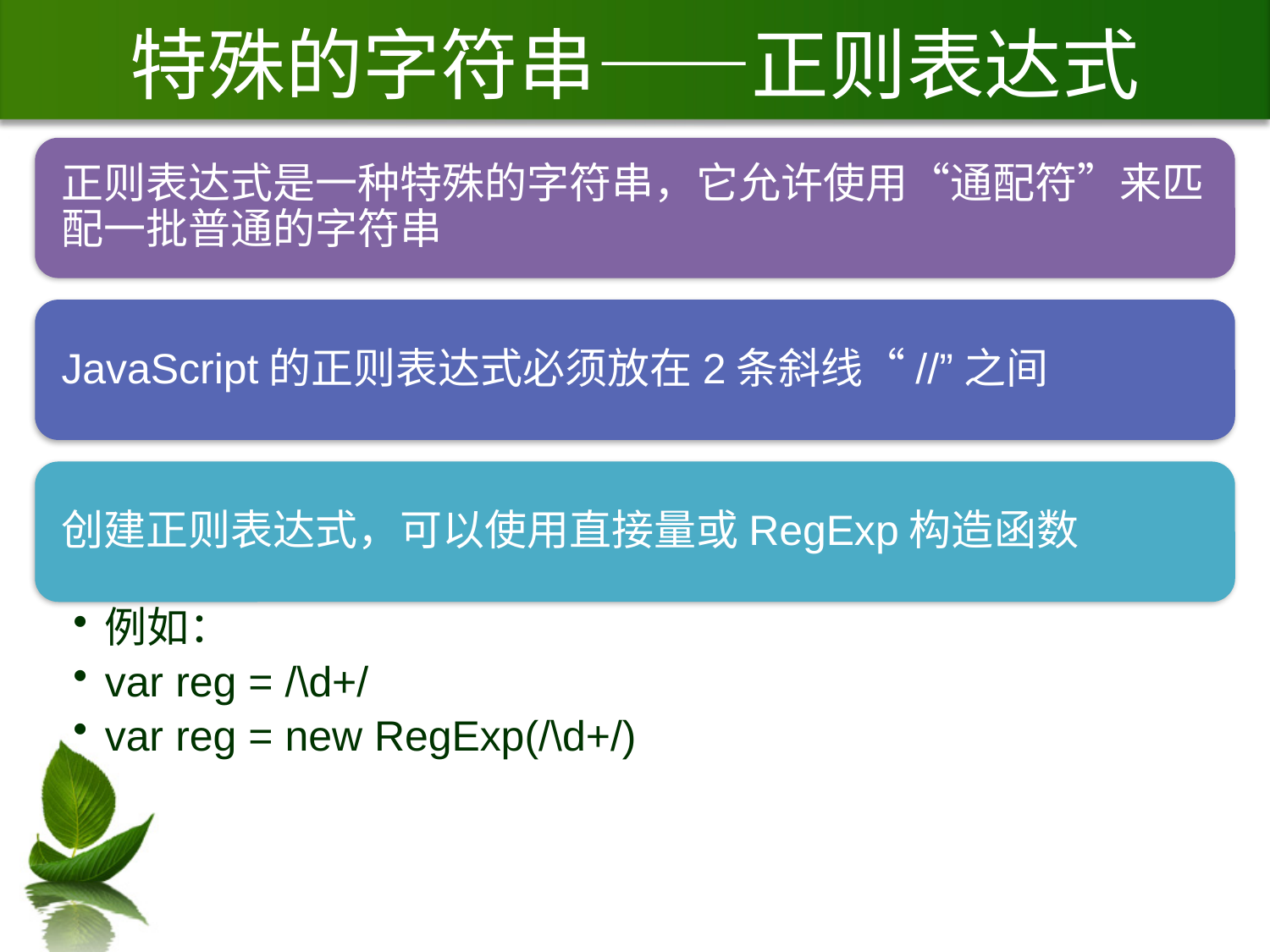

# 特殊的字符串——正则表达式
正则表达式是一种特殊的字符串，它允许使用“通配符”来匹配一批普通的字符串
JavaScript的正则表达式必须放在2条斜线“//”之间
创建正则表达式，可以使用直接量或RegExp构造函数
例如：
var reg = /\d+/
var reg = new RegExp(/\d+/)